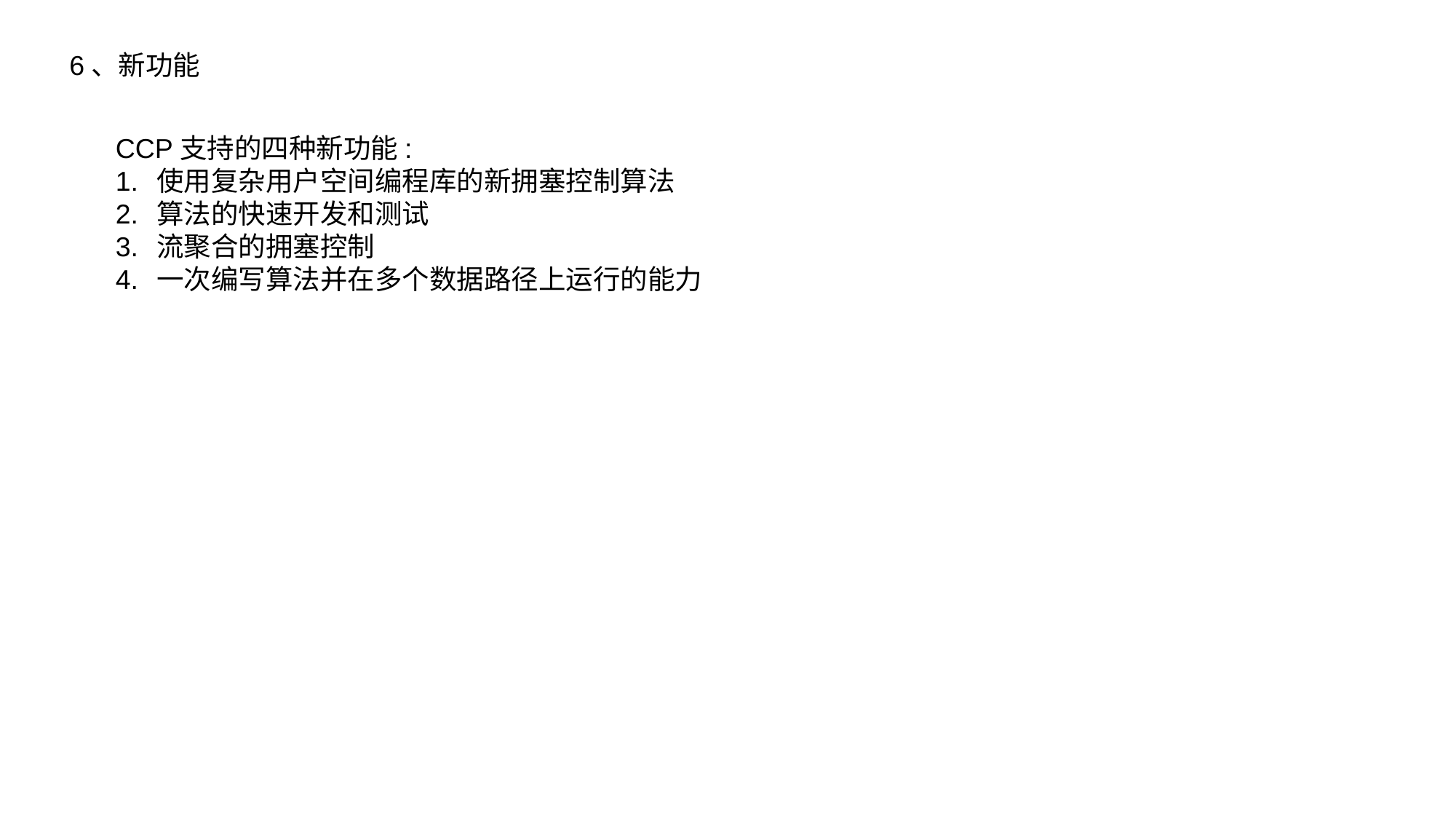

6、新功能
CCP支持的四种新功能:
使用复杂用户空间编程库的新拥塞控制算法
算法的快速开发和测试
流聚合的拥塞控制
一次编写算法并在多个数据路径上运行的能力